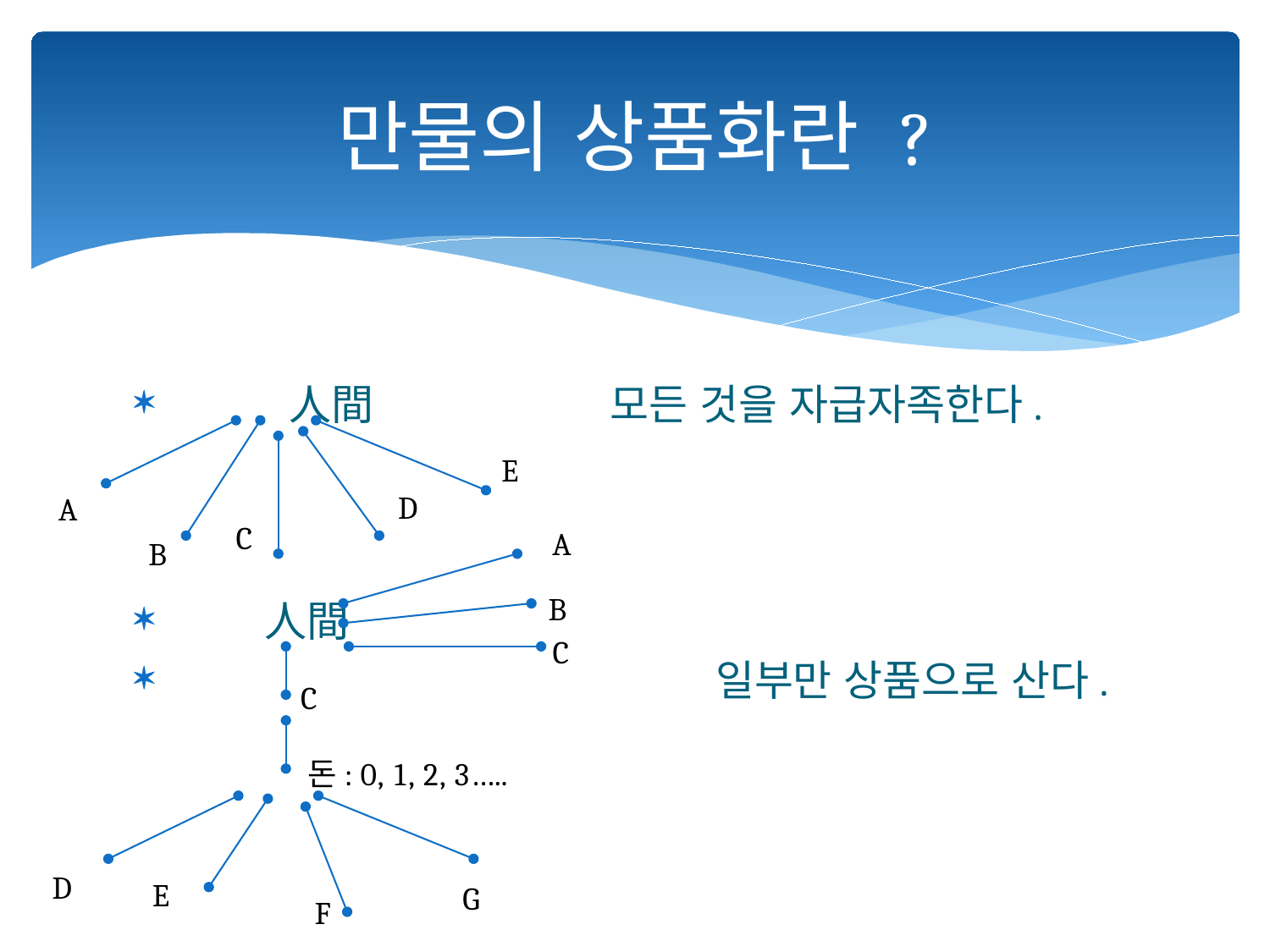

# 만물의 상품화란 ?
         人間                    모든 것을 자급자족한다.

       人間
                                             일부만 상품으로 산다.

E
D
A
C
B
A
B
C
C
돈: 0, 1, 2, 3…..
D
E
G
F